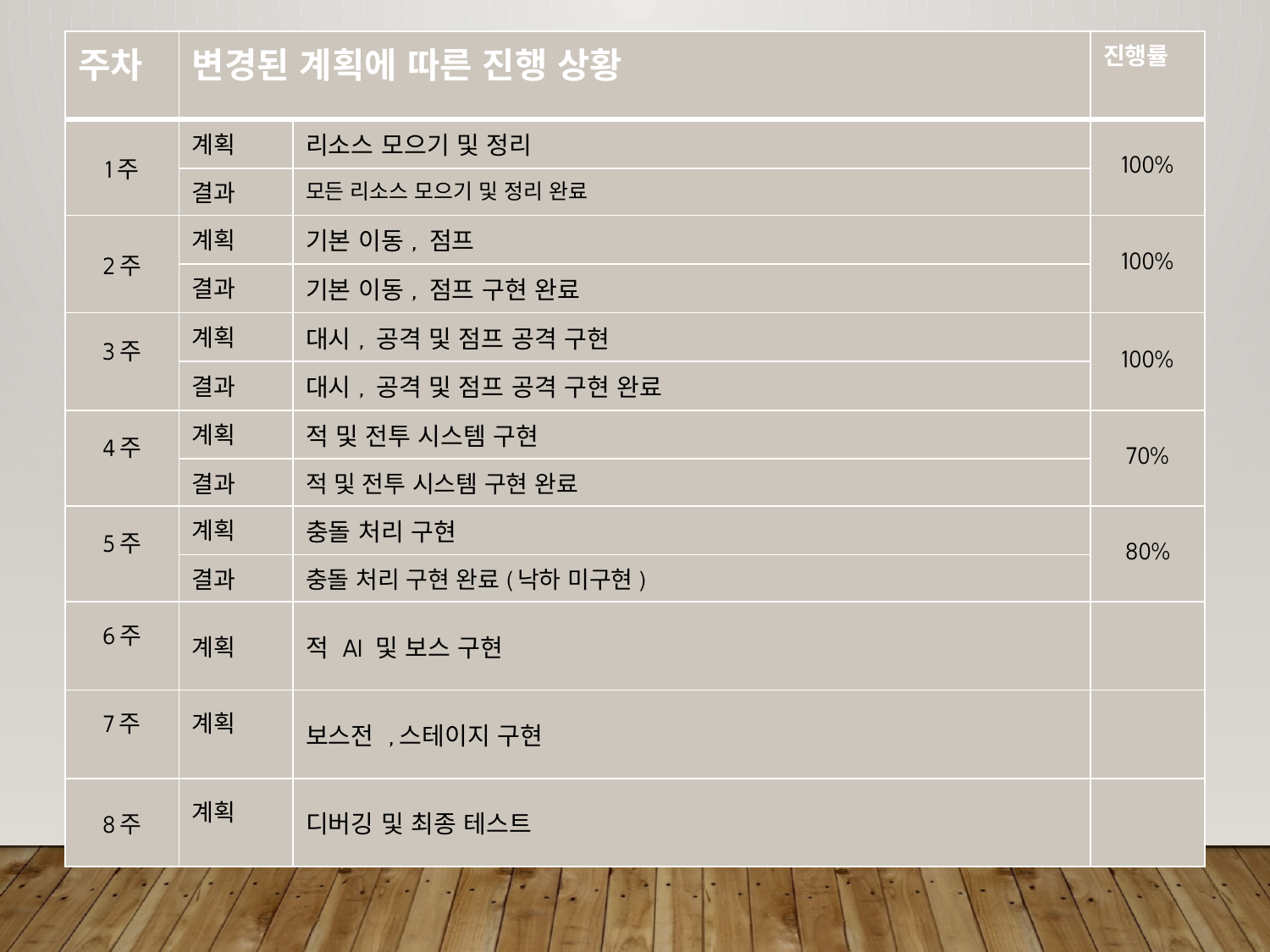

| 주차 | 변경된 계획에 따른 진행 상황 |  | 진행률 |
| --- | --- | --- | --- |
| 1주 | 계획 | 리소스 모으기 및 정리 | 100% |
|  | 결과 | 모든 리소스 모으기 및 정리 완료 |  |
| 2주 | 계획 | 기본 이동, 점프 | 100% |
|  | 결과 | 기본 이동, 점프 구현 완료 |  |
| 3주 | 계획 | 대시, 공격 및 점프 공격 구현 | 100% |
|  | 결과 | 대시, 공격 및 점프 공격 구현 완료 |  |
| 4주 | 계획 | 적 및 전투 시스템 구현 | 70% |
|  | 결과 | 적 및 전투 시스템 구현 완료 |  |
| 5주 | 계획 | 충돌 처리 구현 | 80% |
|  | 결과 | 충돌 처리 구현 완료(낙하 미구현) |  |
| 6주 | 계획 | 적 AI 및 보스 구현 |  |
| 7주 | 계획 | 보스전 ,스테이지 구현 |  |
| 8주 | 계획 | 디버깅 및 최종 테스트 |  |
#